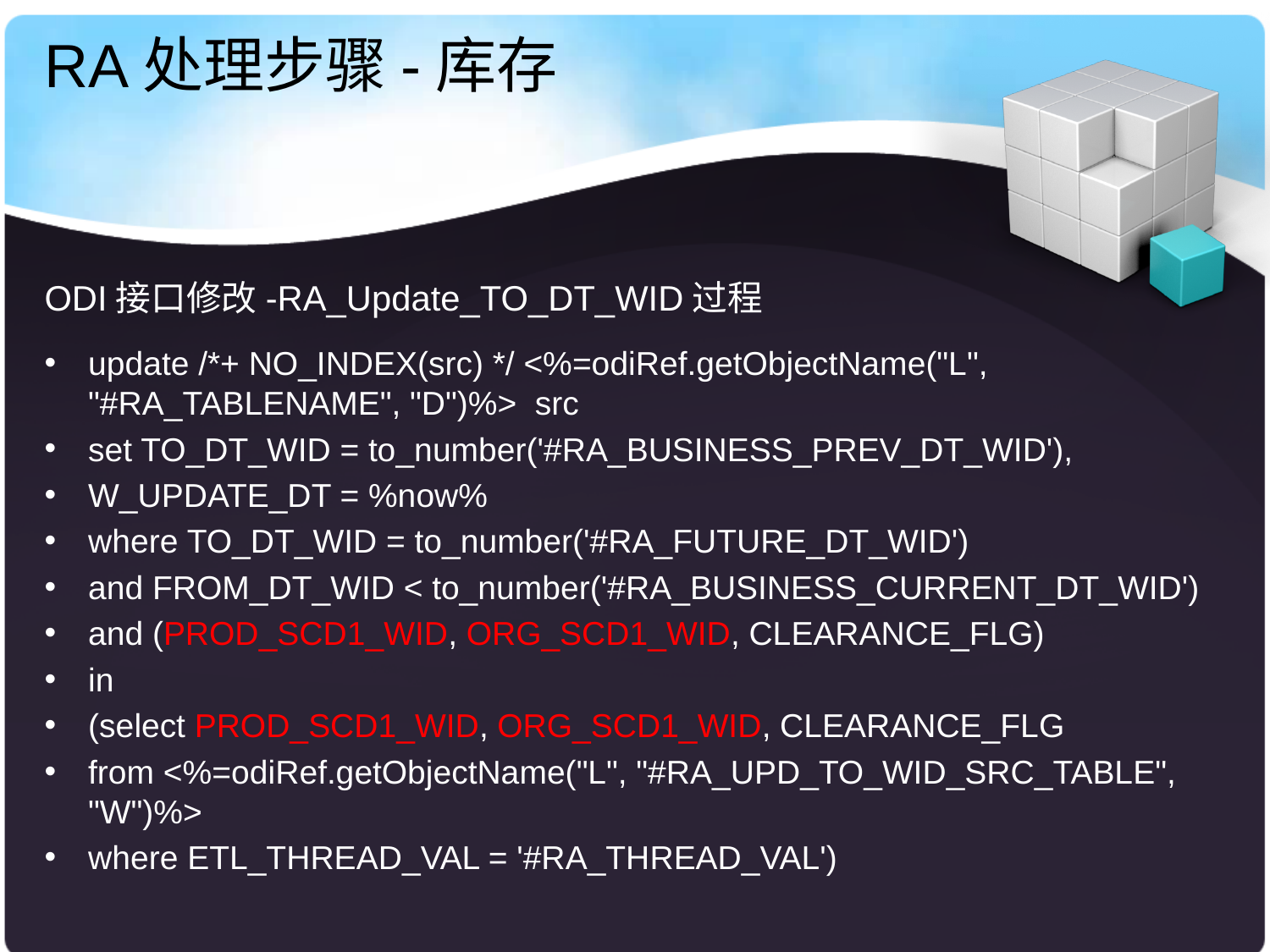

# RA处理步骤-库存
ODI接口修改-RA_Update_TO_DT_WID过程
update /*+ NO_INDEX(src) */ <%=odiRef.getObjectName("L", "#RA_TABLENAME", "D")%>  src
set TO_DT_WID = to_number('#RA_BUSINESS_PREV_DT_WID'),
W_UPDATE_DT = %now%
where TO_DT_WID = to_number('#RA_FUTURE_DT_WID')
and FROM_DT_WID < to_number('#RA_BUSINESS_CURRENT_DT_WID')
and (PROD_SCD1_WID, ORG_SCD1_WID, CLEARANCE_FLG)
in
(select PROD_SCD1_WID, ORG_SCD1_WID, CLEARANCE_FLG
from <%=odiRef.getObjectName("L", "#RA_UPD_TO_WID_SRC_TABLE", "W")%>
where ETL_THREAD_VAL = '#RA_THREAD_VAL')